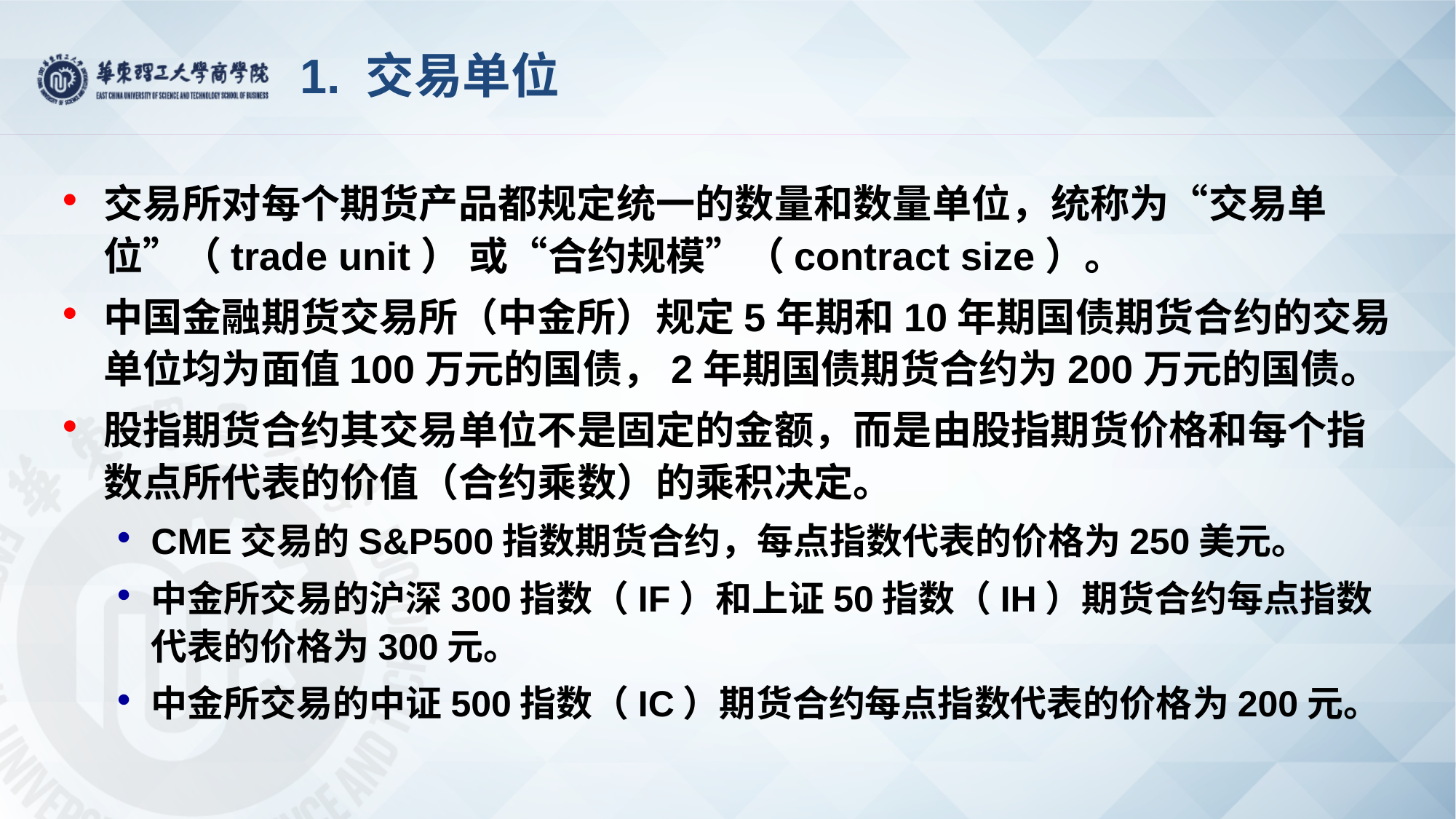

# 1. 交易单位
交易所对每个期货产品都规定统一的数量和数量单位，统称为“交易单位”（trade unit） 或“合约规模”（contract size）。
中国金融期货交易所（中金所）规定5年期和10年期国债期货合约的交易单位均为面值100万元的国债，2年期国债期货合约为200万元的国债。
股指期货合约其交易单位不是固定的金额，而是由股指期货价格和每个指数点所代表的价值（合约乘数）的乘积决定。
CME交易的S&P500指数期货合约，每点指数代表的价格为250美元。
中金所交易的沪深300指数（IF）和上证50指数（IH）期货合约每点指数代表的价格为300元。
中金所交易的中证500指数（IC）期货合约每点指数代表的价格为200元。